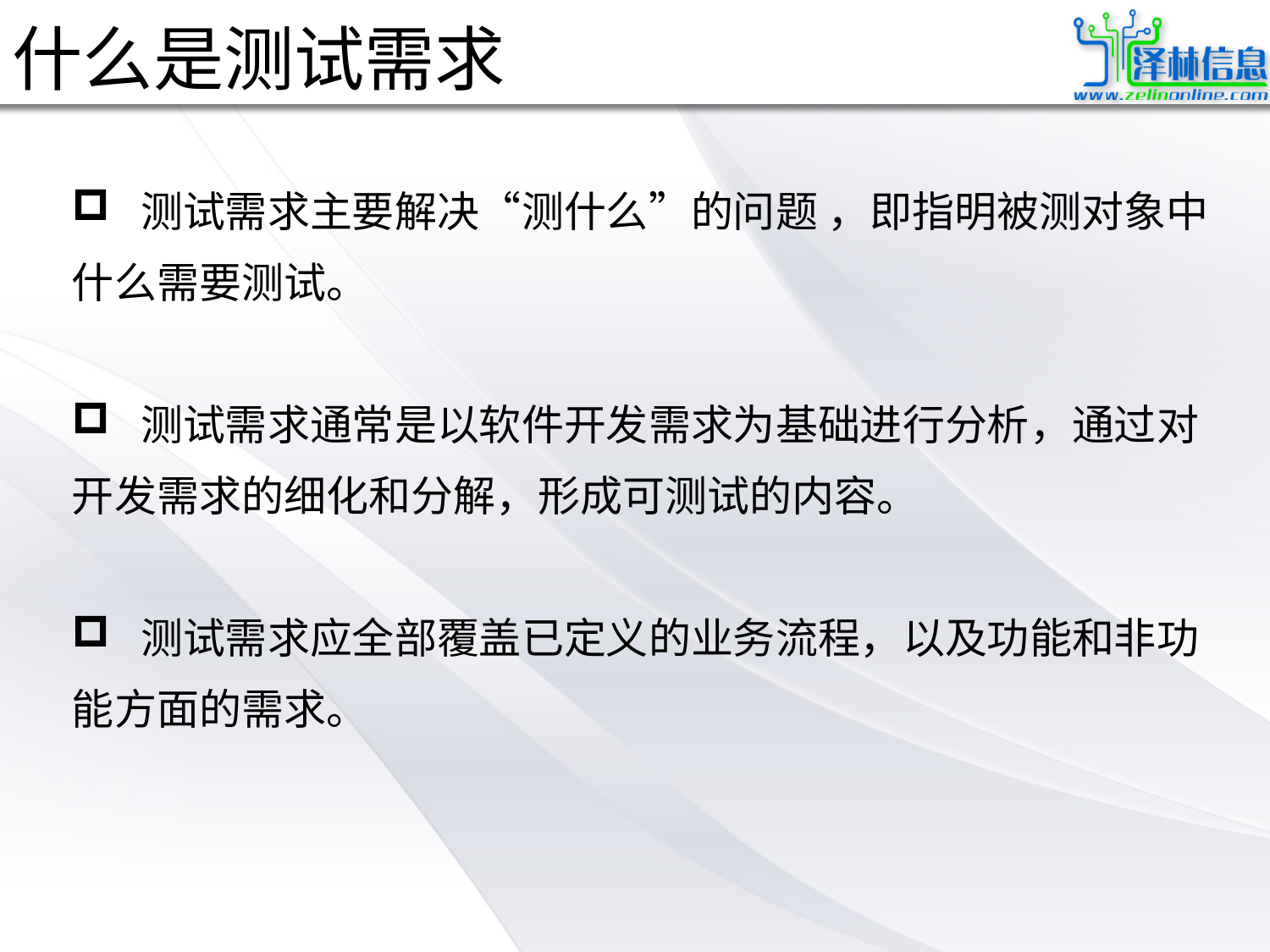

# 什么是测试需求
  测试需求主要解决“测什么”的问题 ，即指明被测对象中什么需要测试。

  测试需求通常是以软件开发需求为基础进行分析，通过对开发需求的细化和分解，形成可测试的内容。

  测试需求应全部覆盖已定义的业务流程，以及功能和非功能方面的需求。